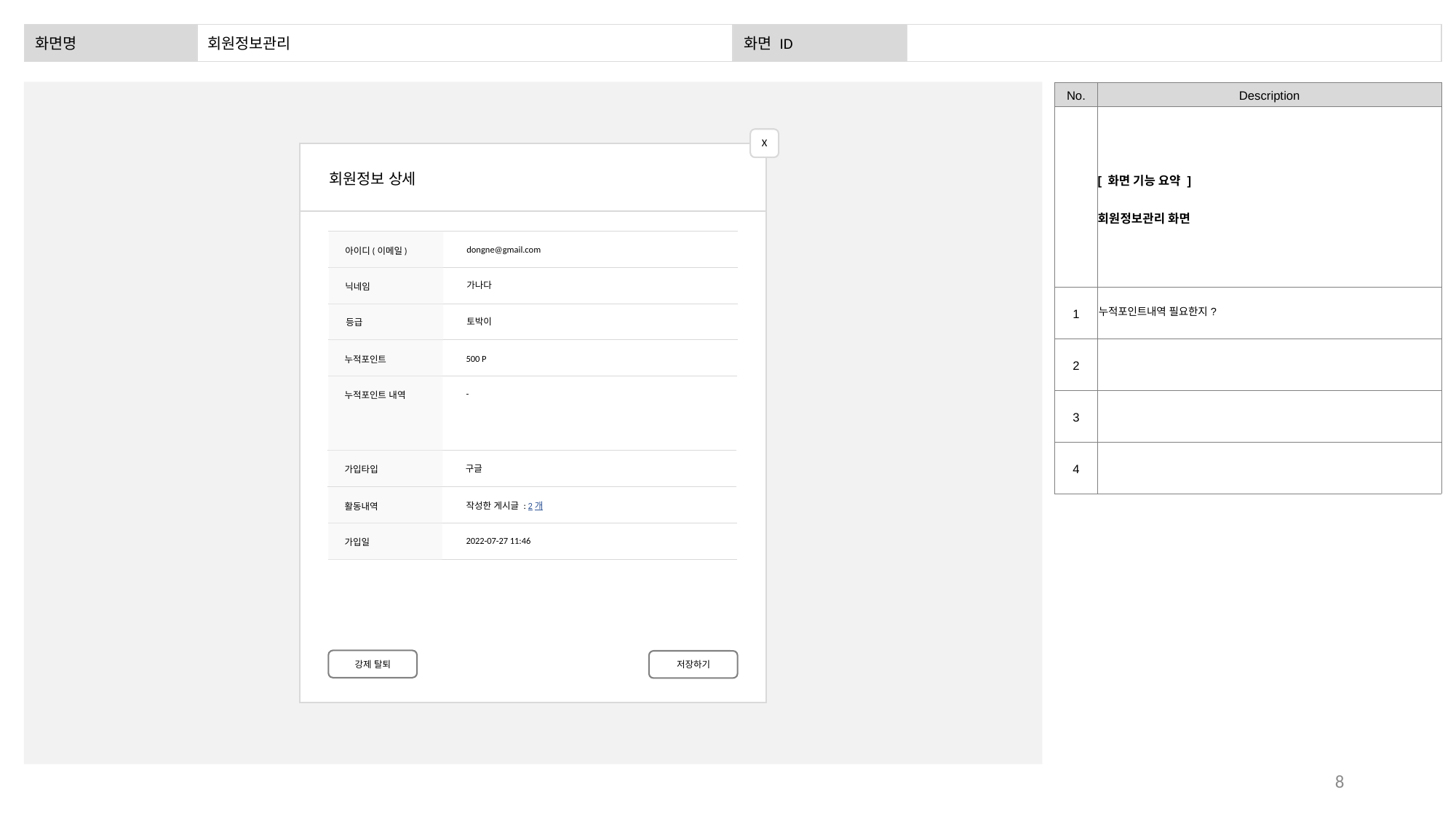

| 화면명 | 회원정보관리 | 화면 ID |  |
| --- | --- | --- | --- |

| No. | Description |
| --- | --- |
|  | [ 화면 기능 요약 ] 회원정보관리 화면 |
| 1 | 누적포인트내역 필요한지? |
| 2 |  |
| 3 |  |
| 4 |  |

X

회원정보 상세

dongne@gmail.com

아이디(이메일)
가나다
닉네임
토박이
등급

500 P
누적포인트
-
누적포인트 내역
구글
가입타입

작성한 게시글 : 2개
활동내역
2022-07-27 11:46
가입일

강제 탈퇴
저장하기
8